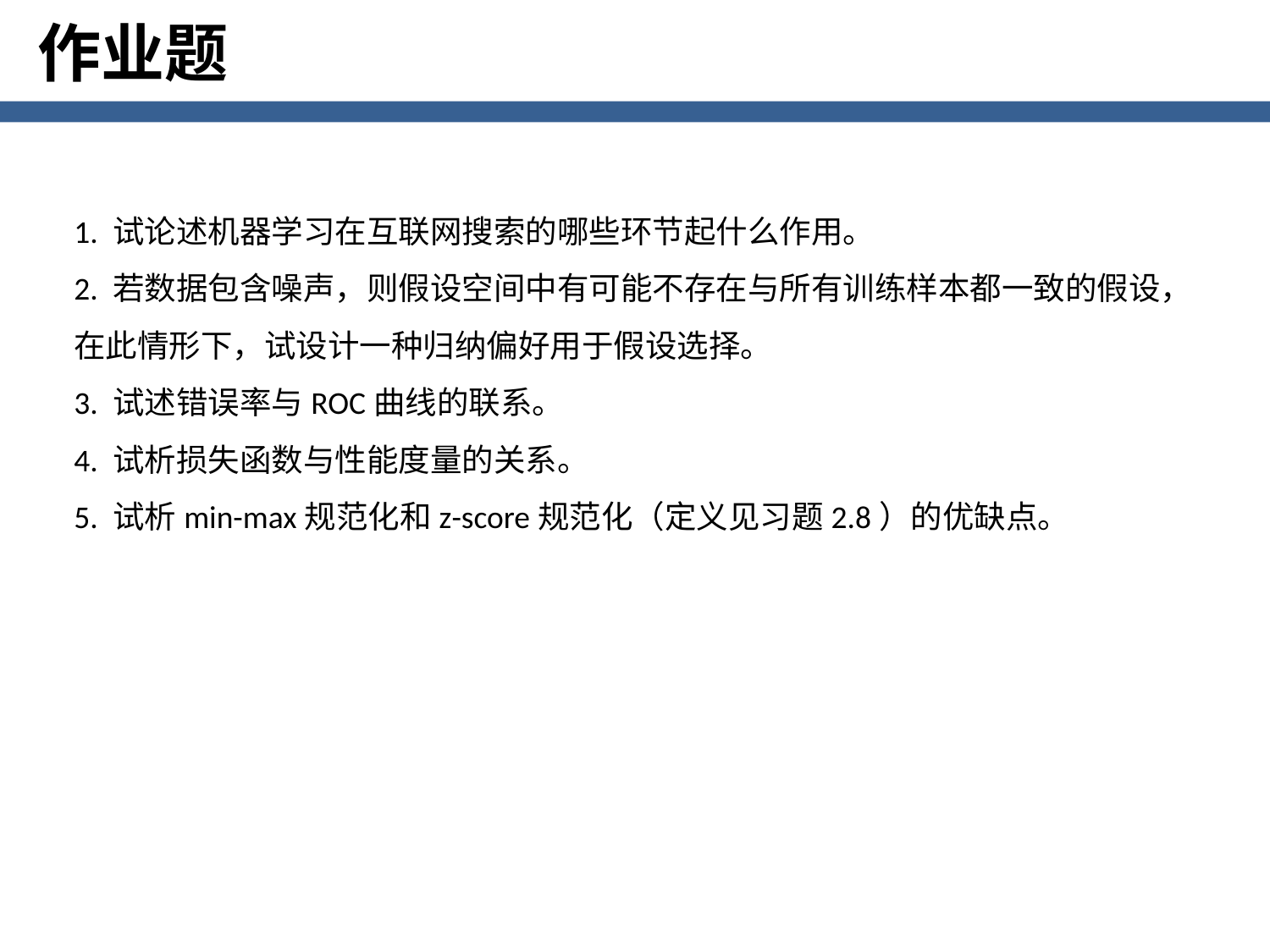

作业题
1. 试论述机器学习在互联网搜索的哪些环节起什么作用。
2. 若数据包含噪声，则假设空间中有可能不存在与所有训练样本都一致的假设，在此情形下，试设计一种归纳偏好用于假设选择。
3. 试述错误率与ROC曲线的联系。
4. 试析损失函数与性能度量的关系。
5. 试析min-max规范化和z-score规范化（定义见习题2.8）的优缺点。